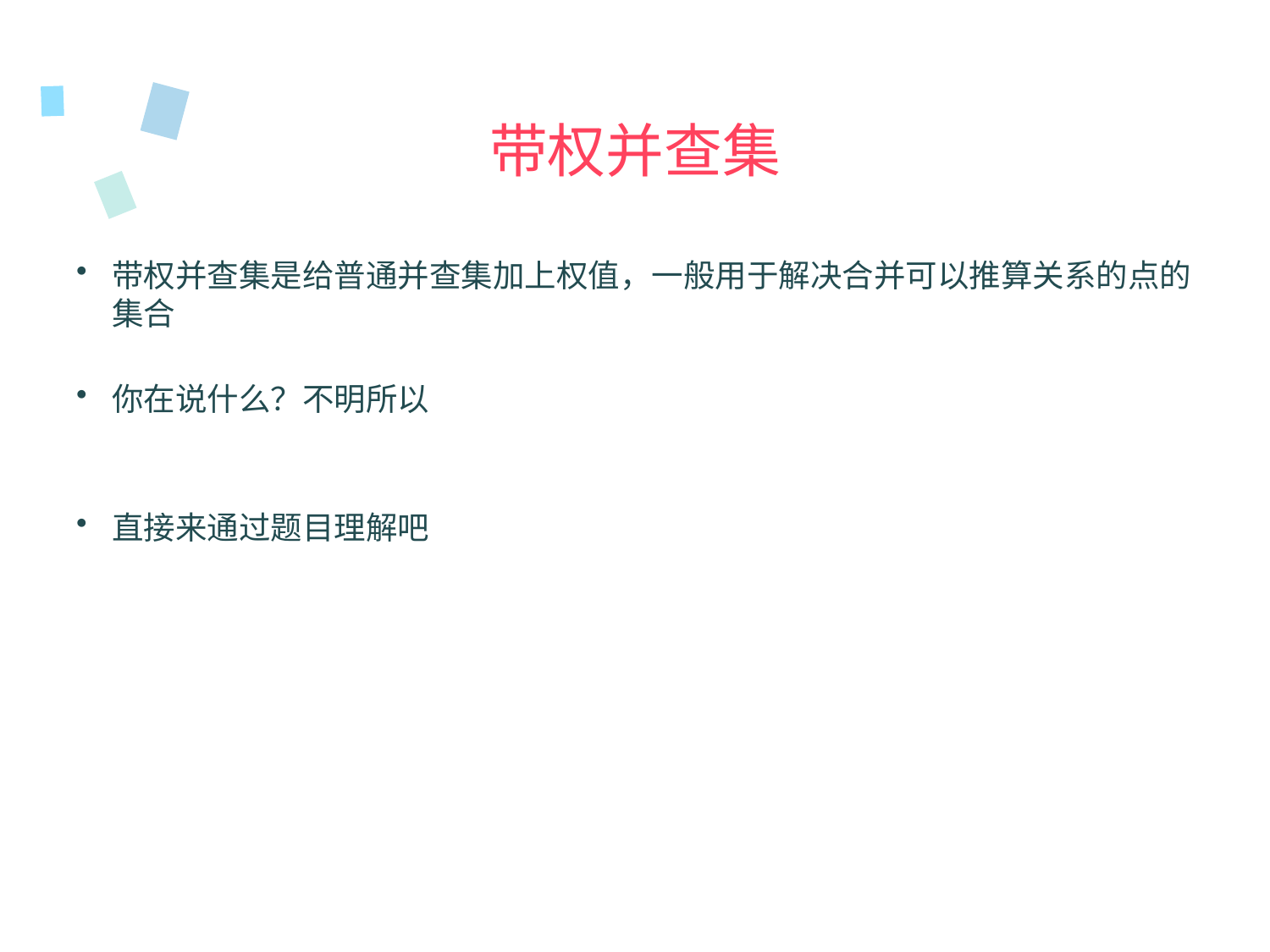

# 带权并查集
带权并查集是给普通并查集加上权值，一般用于解决合并可以推算关系的点的集合

你在说什么？不明所以

直接来通过题目理解吧